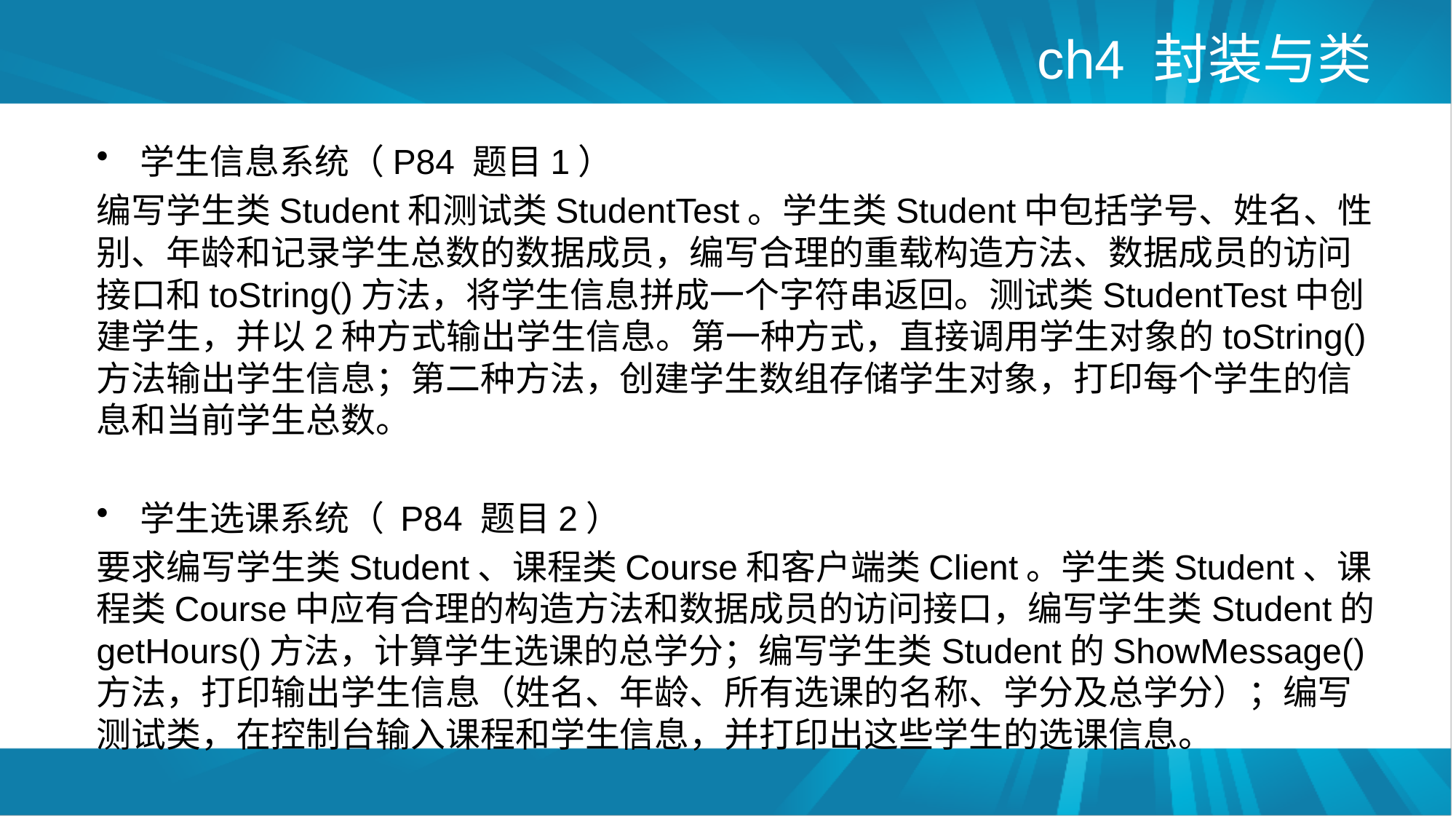

# ch4 封装与类
学生信息系统（P84 题目1）
编写学生类Student和测试类StudentTest。学生类Student中包括学号、姓名、性别、年龄和记录学生总数的数据成员，编写合理的重载构造方法、数据成员的访问接口和toString()方法，将学生信息拼成一个字符串返回。测试类StudentTest中创建学生，并以2种方式输出学生信息。第一种方式，直接调用学生对象的toString()方法输出学生信息；第二种方法，创建学生数组存储学生对象，打印每个学生的信息和当前学生总数。

学生选课系统（ P84 题目2）
要求编写学生类Student、课程类Course和客户端类Client。学生类Student、课程类Course中应有合理的构造方法和数据成员的访问接口，编写学生类Student的getHours()方法，计算学生选课的总学分；编写学生类Student的ShowMessage()方法，打印输出学生信息（姓名、年龄、所有选课的名称、学分及总学分）；编写测试类，在控制台输入课程和学生信息，并打印出这些学生的选课信息。